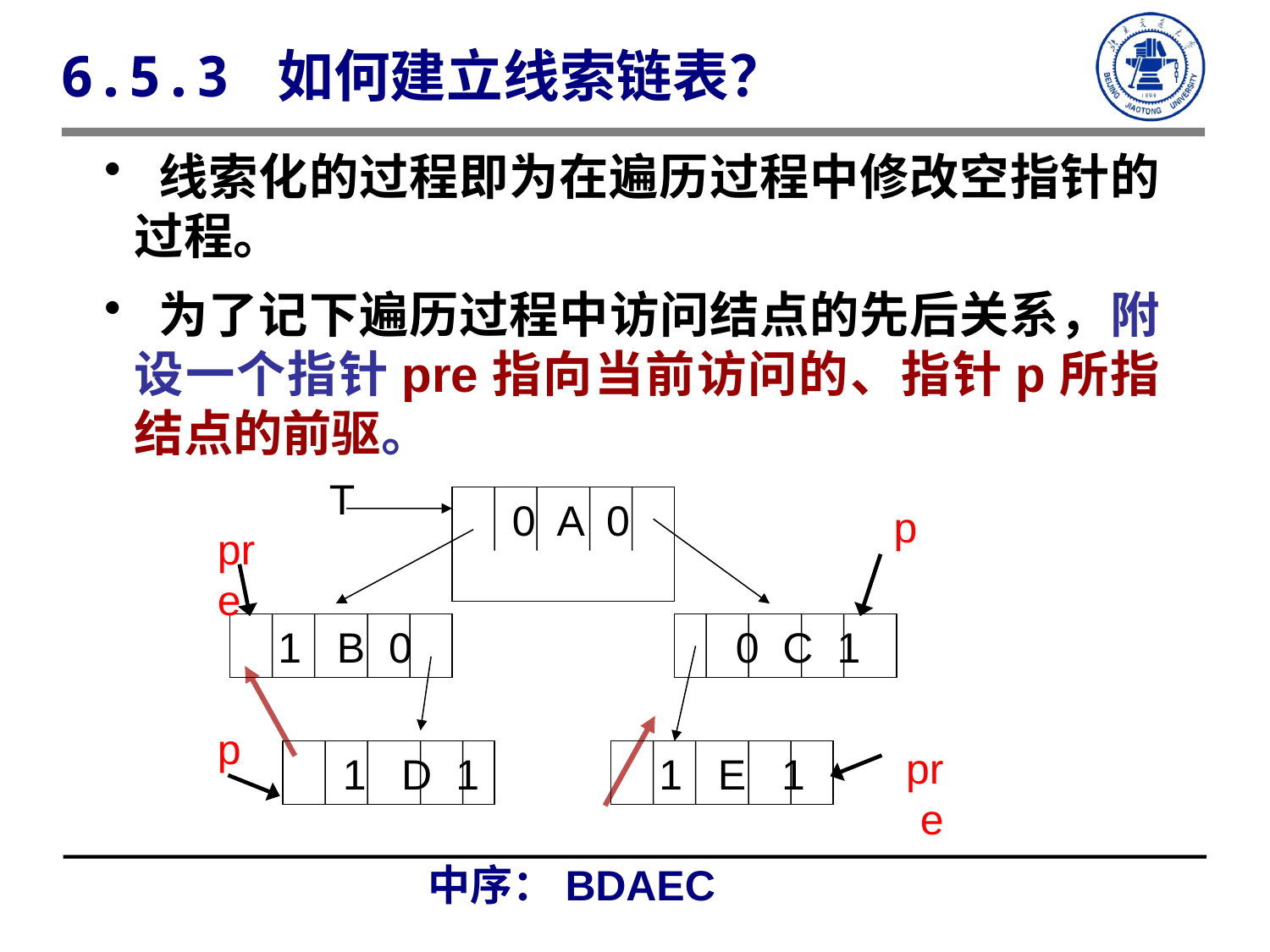

6.5.3 如何建立线索链表？
 线索化的过程即为在遍历过程中修改空指针的过程。
 为了记下遍历过程中访问结点的先后关系，附设一个指针pre指向当前访问的、指针p所指结点的前驱。
T
    0  A  0

   1   B  0

   0  C  1

    1   D  1

   1   E   1

p
pre

p
pre

中序：BDAEC